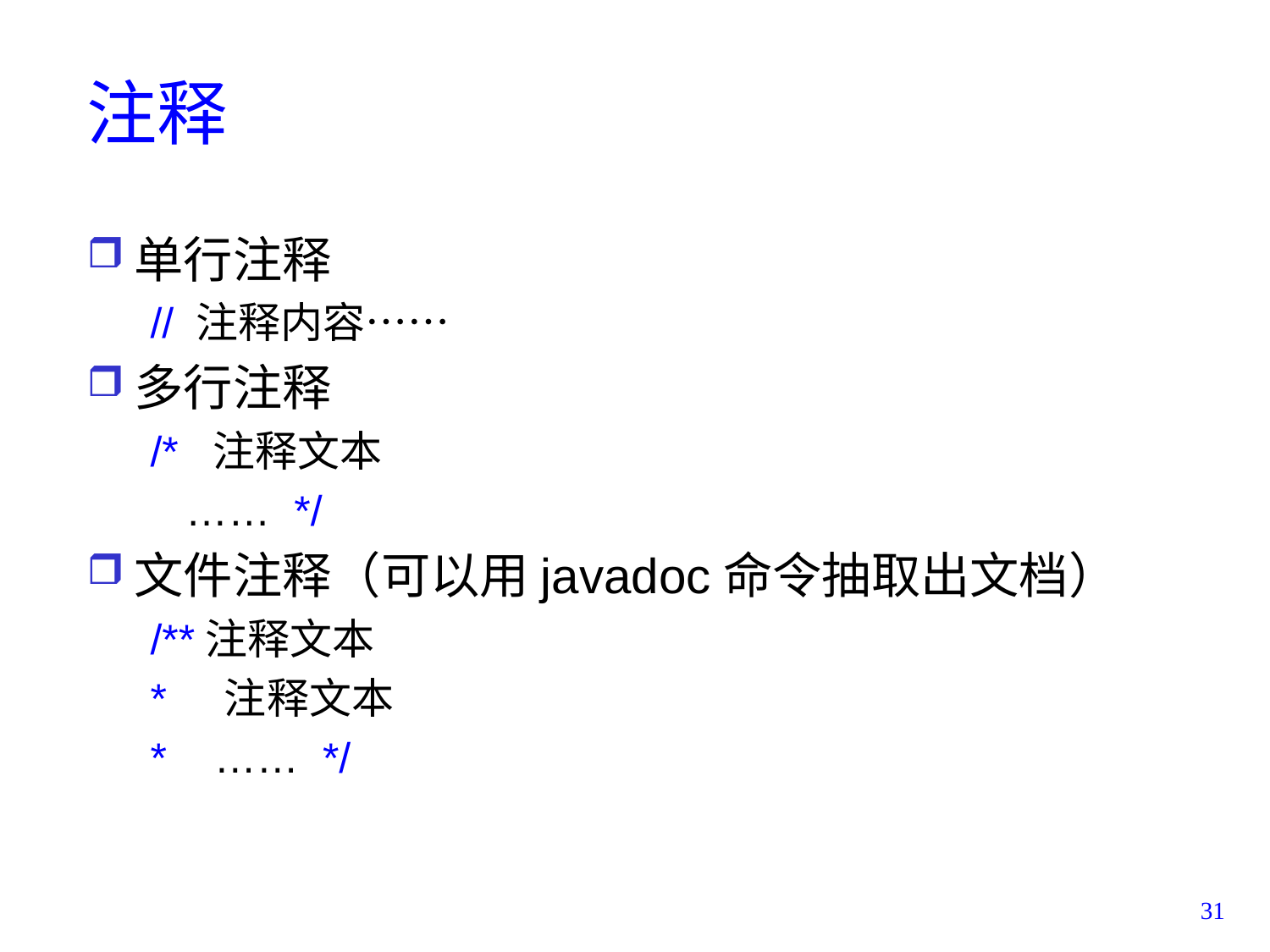

# 注释
单行注释
// 注释内容……
多行注释
/*  注释文本
   ……  */
文件注释（可以用javadoc命令抽取出文档）
/**注释文本
*    注释文本
*    ……  */

31